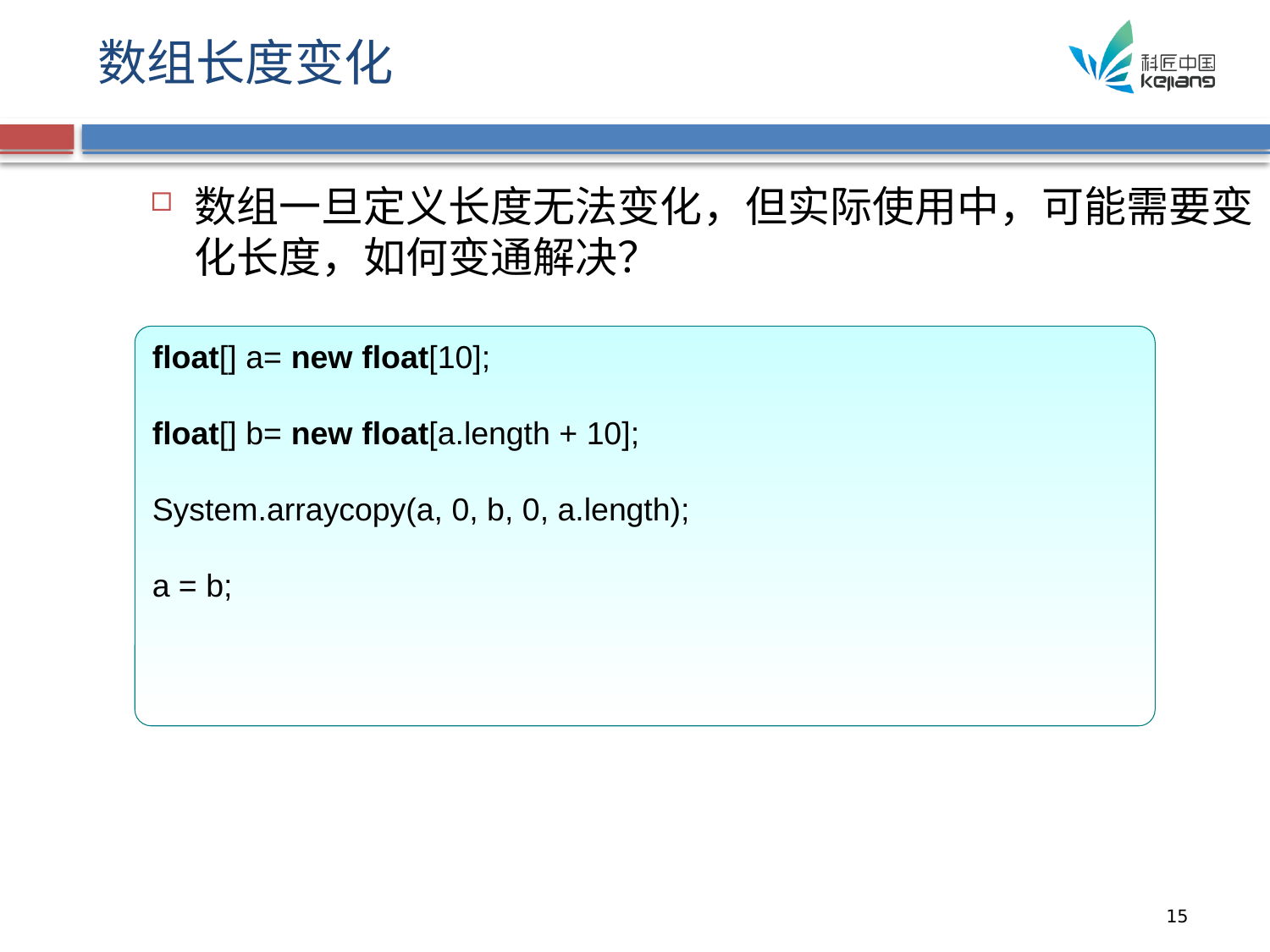

# 数组长度变化
数组一旦定义长度无法变化，但实际使用中，可能需要变化长度，如何变通解决？
float[] a= new float[10];

float[] b= new float[a.length + 10];

System.arraycopy(a, 0, b, 0, a.length);

a = b;
15